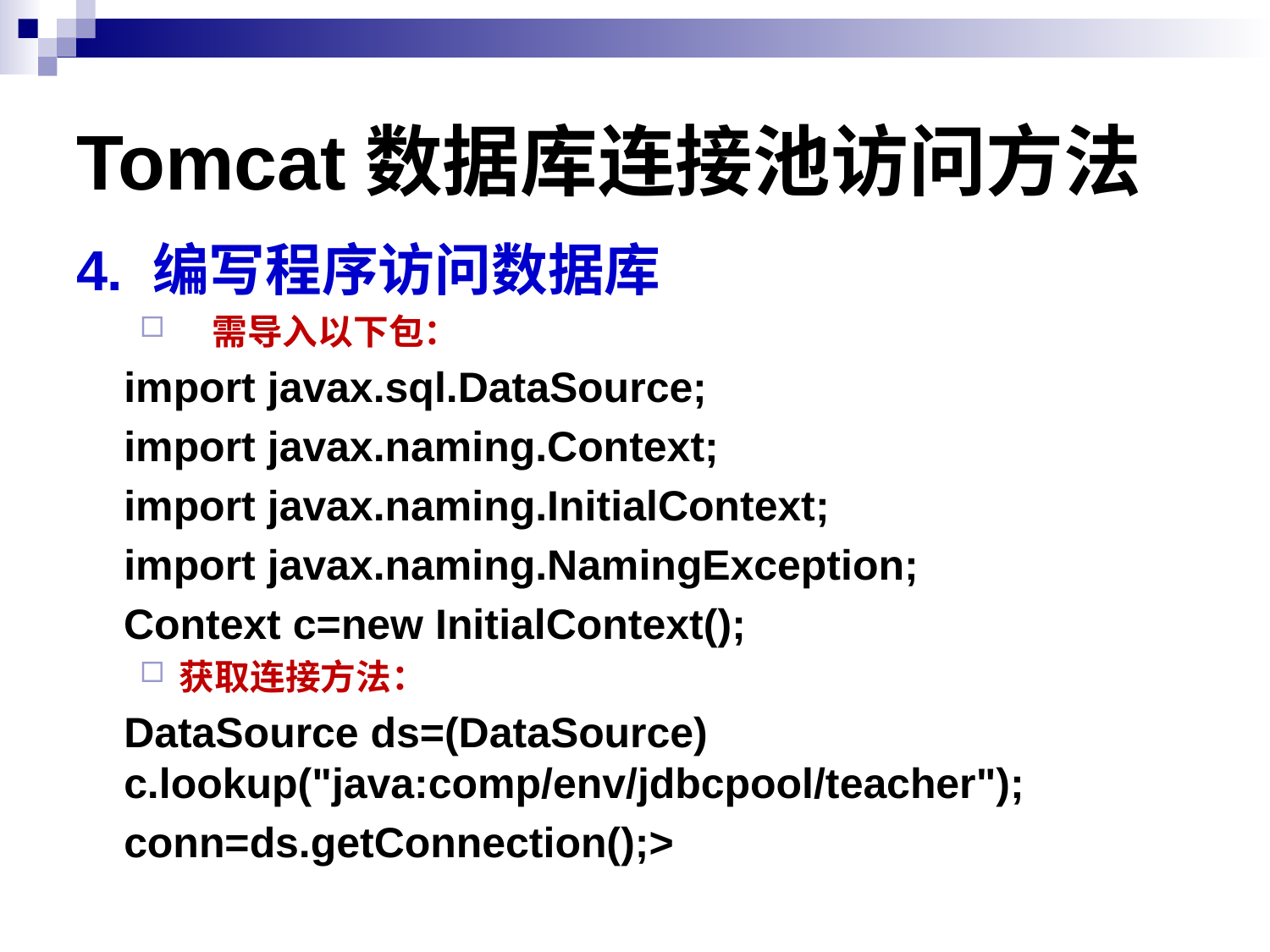

# Tomcat数据库连接池访问方法
4. 编写程序访问数据库
   需导入以下包：
	import javax.sql.DataSource;
	import javax.naming.Context;
	import javax.naming.InitialContext;
	import javax.naming.NamingException;
    Context c=new InitialContext();
获取连接方法：
	DataSource ds=(DataSource)				c.lookup("java:comp/env/jdbcpool/teacher");
	conn=ds.getConnection();>
21